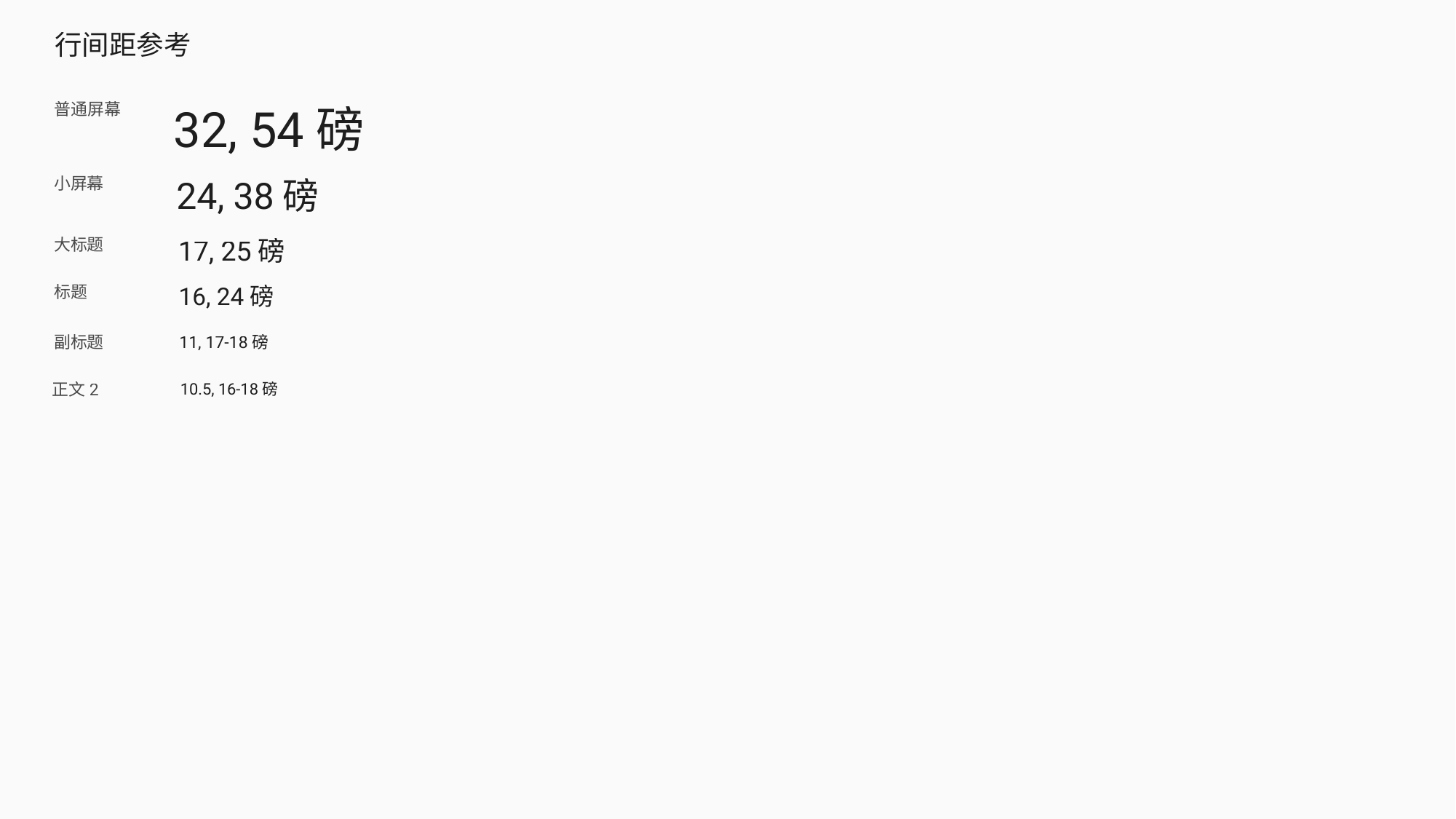

行间距参考
普通屏幕
32, 54磅
小屏幕
24, 38磅
大标题
17, 25磅
标题
16, 24磅
副标题
11, 17-18磅
正文2
10.5, 16-18磅